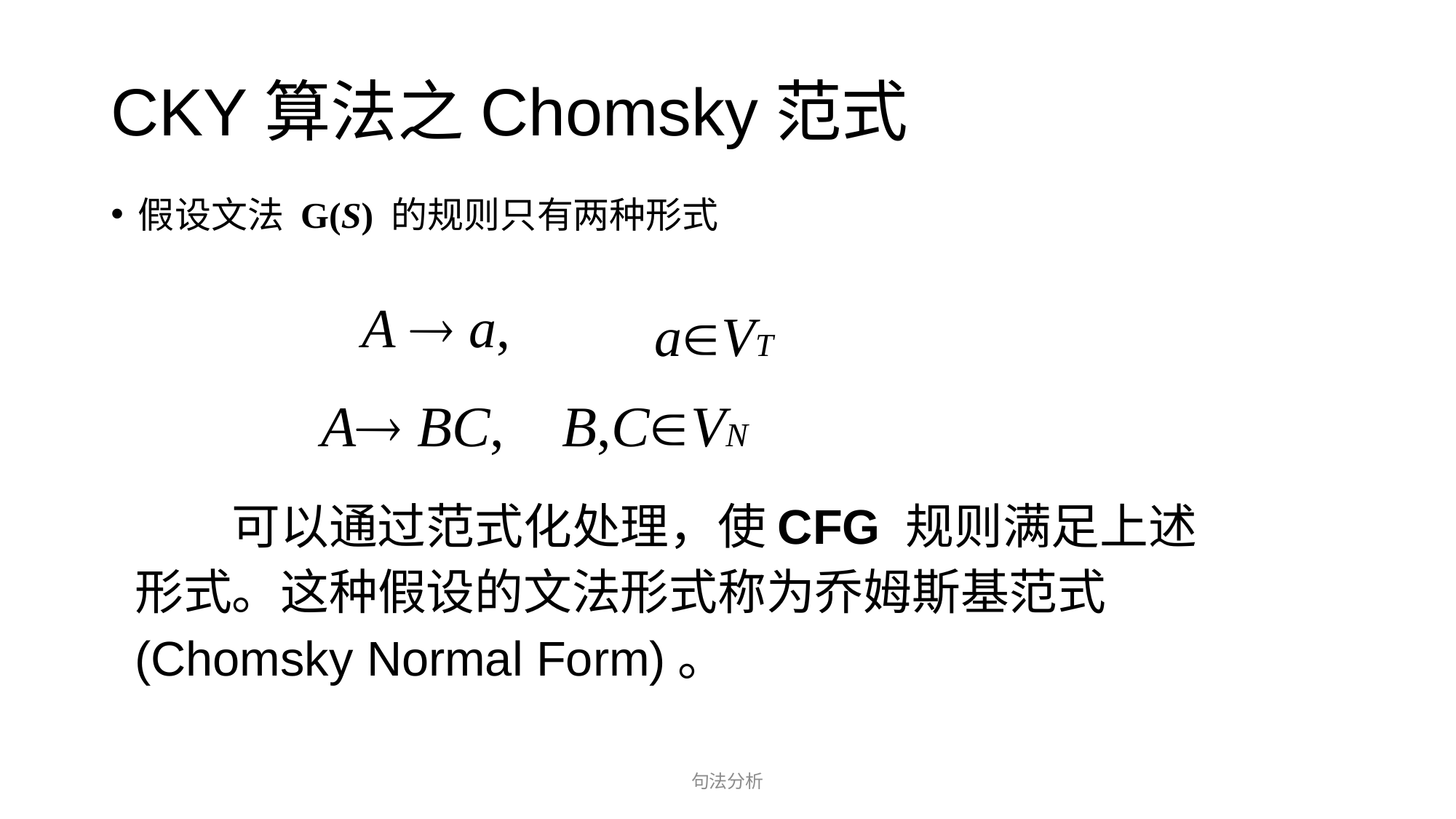

# CKY算法之Chomsky范式
假设文法 G(S) 的规则只有两种形式

A → a,
a∈VT
		A→ BC,    B,C∈VN

	可以通过范式化处理，使CFG 规则满足上述形式。这种假设的文法形式称为乔姆斯基范式

(Chomsky Normal Form)。

句法分析
120